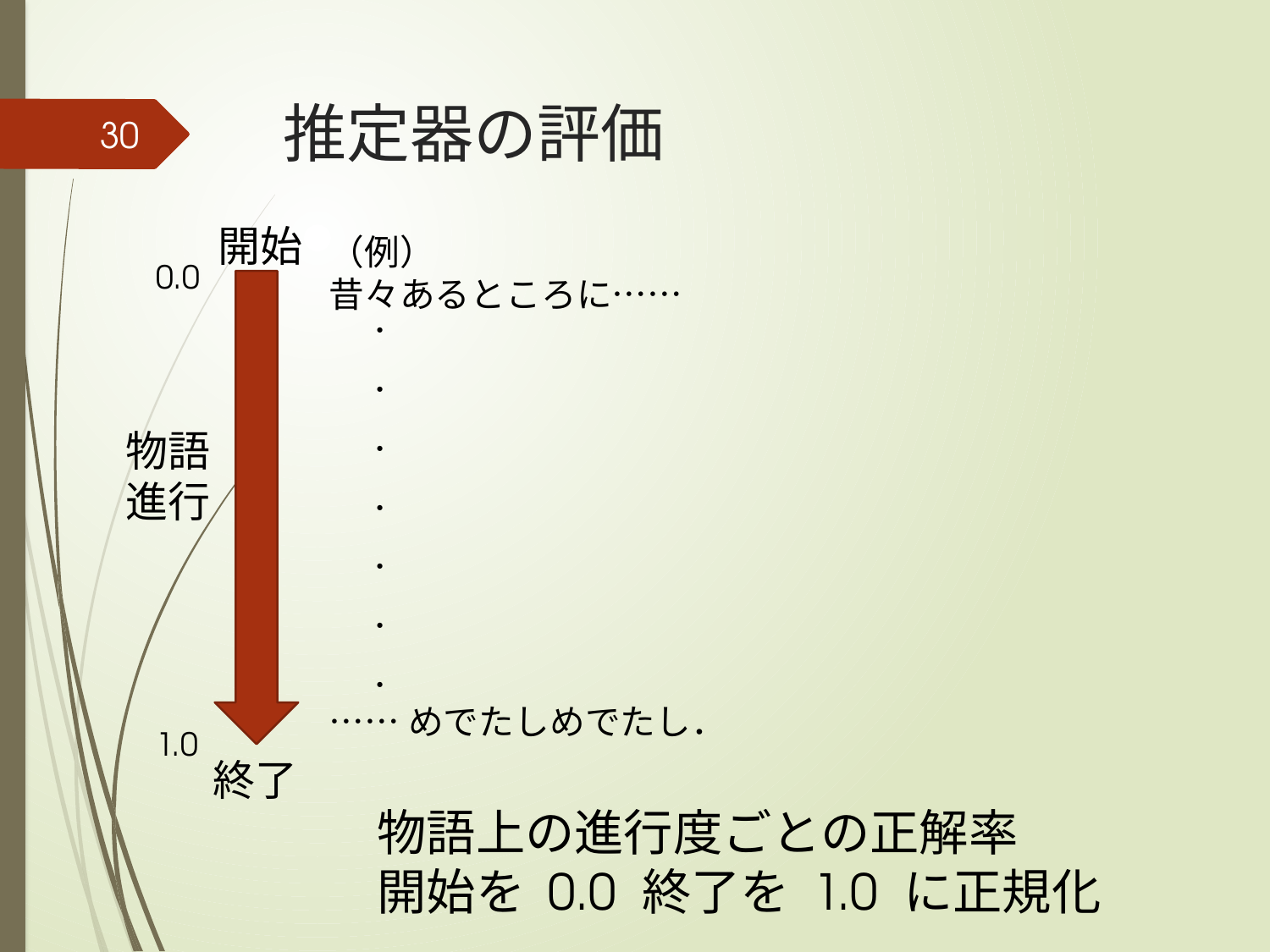

# 推定器の評価
30
開始
（例）
昔々あるところに……
      ・

      ・

      ・

      ・

      ・

      ・

      ・
……めでたしめでたし．
0.0
物語
進行

1.0
終了
物語上の進行度ごとの正解率
開始を 0.0 終了を 1.0 に正規化